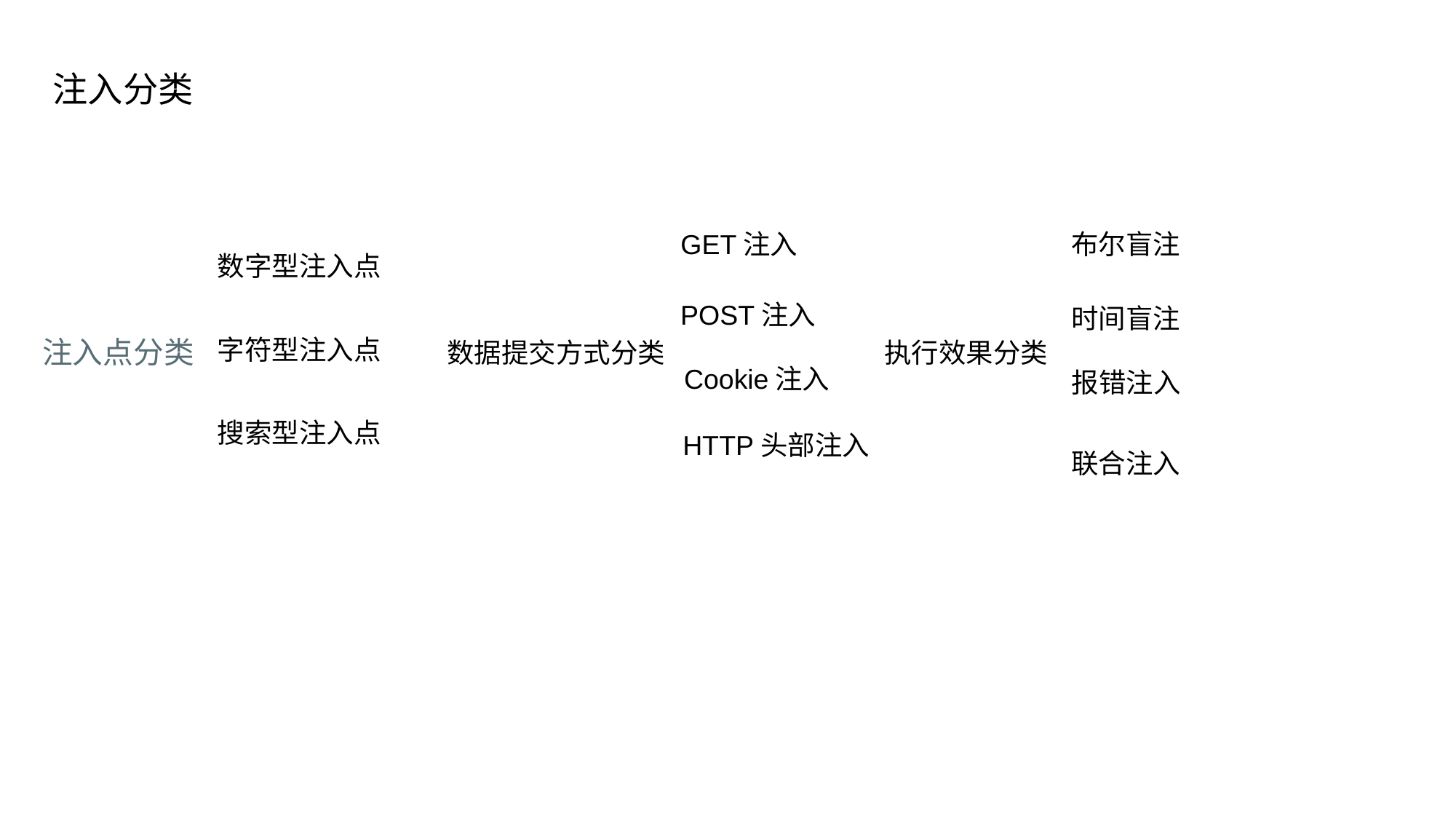

注入分类
GET注入
布尔盲注
数字型注入点
POST注入
时间盲注
注入点分类

字符型注入点
数据提交方式分类
执行效果分类
Cookie注入
报错注入
搜索型注入点
HTTP头部注入
联合注入